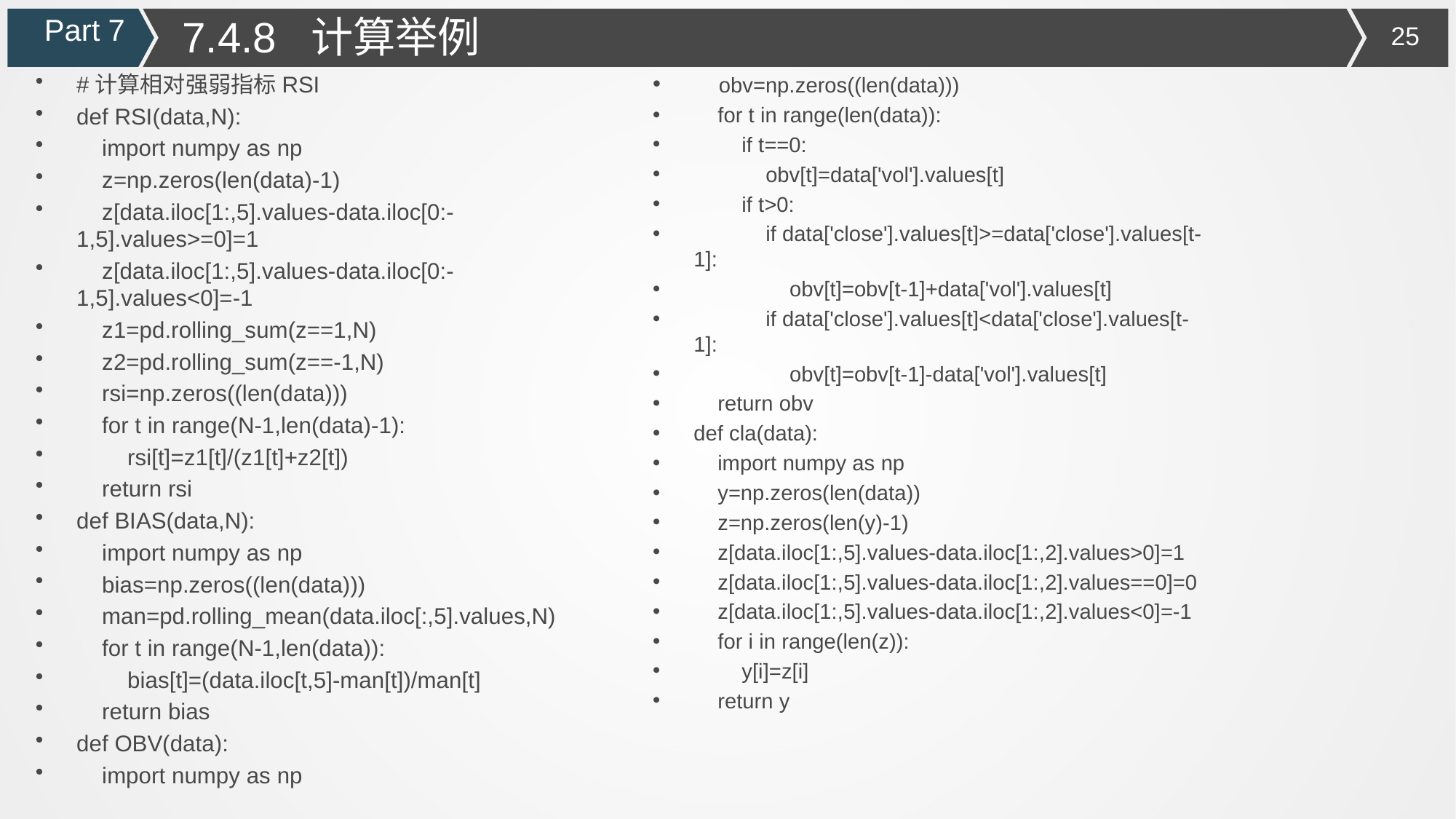

7.4.8  计算举例

Part 7
#计算相对强弱指标RSI
def RSI(data,N):
    import numpy as np
    z=np.zeros(len(data)-1)
    z[data.iloc[1:,5].values-data.iloc[0:-1,5].values>=0]=1
    z[data.iloc[1:,5].values-data.iloc[0:-1,5].values<0]=-1
    z1=pd.rolling_sum(z==1,N)
    z2=pd.rolling_sum(z==-1,N)
    rsi=np.zeros((len(data)))
    for t in range(N-1,len(data)-1):
        rsi[t]=z1[t]/(z1[t]+z2[t])
    return rsi
def BIAS(data,N):
    import numpy as np
    bias=np.zeros((len(data)))
    man=pd.rolling_mean(data.iloc[:,5].values,N)
    for t in range(N-1,len(data)):
        bias[t]=(data.iloc[t,5]-man[t])/man[t]
    return bias
def OBV(data):
    import numpy as np

    obv=np.zeros((len(data)))
    for t in range(len(data)):
        if t==0:
            obv[t]=data['vol'].values[t]
        if t>0:
            if data['close'].values[t]>=data['close'].values[t-1]:
                obv[t]=obv[t-1]+data['vol'].values[t]
            if data['close'].values[t]<data['close'].values[t-1]:
                obv[t]=obv[t-1]-data['vol'].values[t]
    return obv
def cla(data):
    import numpy as np
    y=np.zeros(len(data))
    z=np.zeros(len(y)-1)
    z[data.iloc[1:,5].values-data.iloc[1:,2].values>0]=1
    z[data.iloc[1:,5].values-data.iloc[1:,2].values==0]=0
    z[data.iloc[1:,5].values-data.iloc[1:,2].values<0]=-1
    for i in range(len(z)):
        y[i]=z[i]
    return y